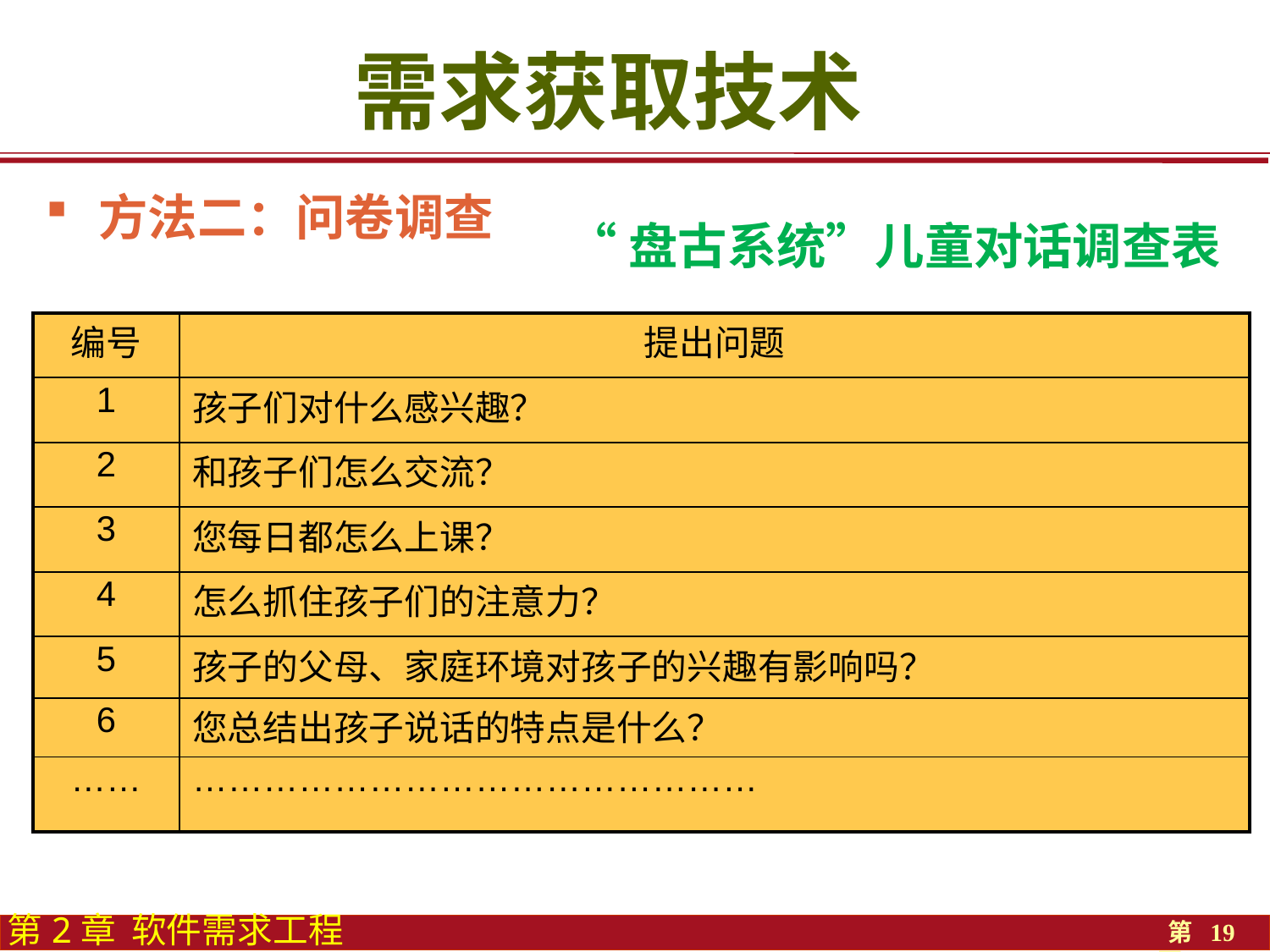

需求获取技术
# 方法二：问卷调查
“盘古系统”儿童对话调查表
| 编号 | 提出问题 |
| --- | --- |
| 1 | 孩子们对什么感兴趣？ |
| 2 | 和孩子们怎么交流？ |
| 3 | 您每日都怎么上课？ |
| 4 | 怎么抓住孩子们的注意力？ |
| 5 | 孩子的父母、家庭环境对孩子的兴趣有影响吗？ |
| 6 | 您总结出孩子说话的特点是什么？ |
| …… | ………………………………………… |